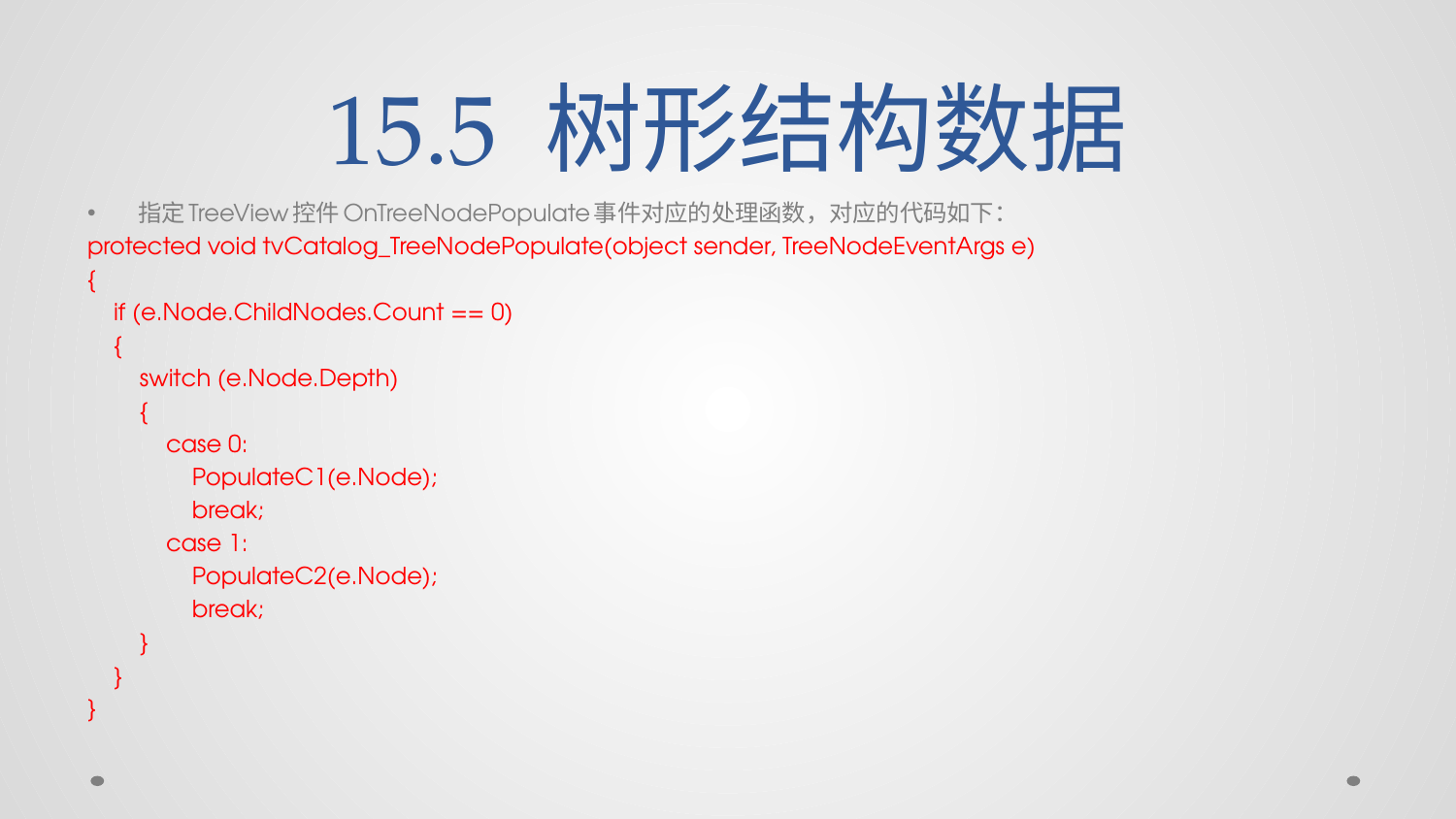

# 15.5 树形结构数据
指定TreeView控件OnTreeNodePopulate事件对应的处理函数，对应的代码如下：
protected void tvCatalog_TreeNodePopulate(object sender, TreeNodeEventArgs e)
{
    if (e.Node.ChildNodes.Count == 0)
    {
        switch (e.Node.Depth)
        {
            case 0:
                PopulateC1(e.Node);
                break;
            case 1:
                PopulateC2(e.Node);
                break;
        }
    }
}